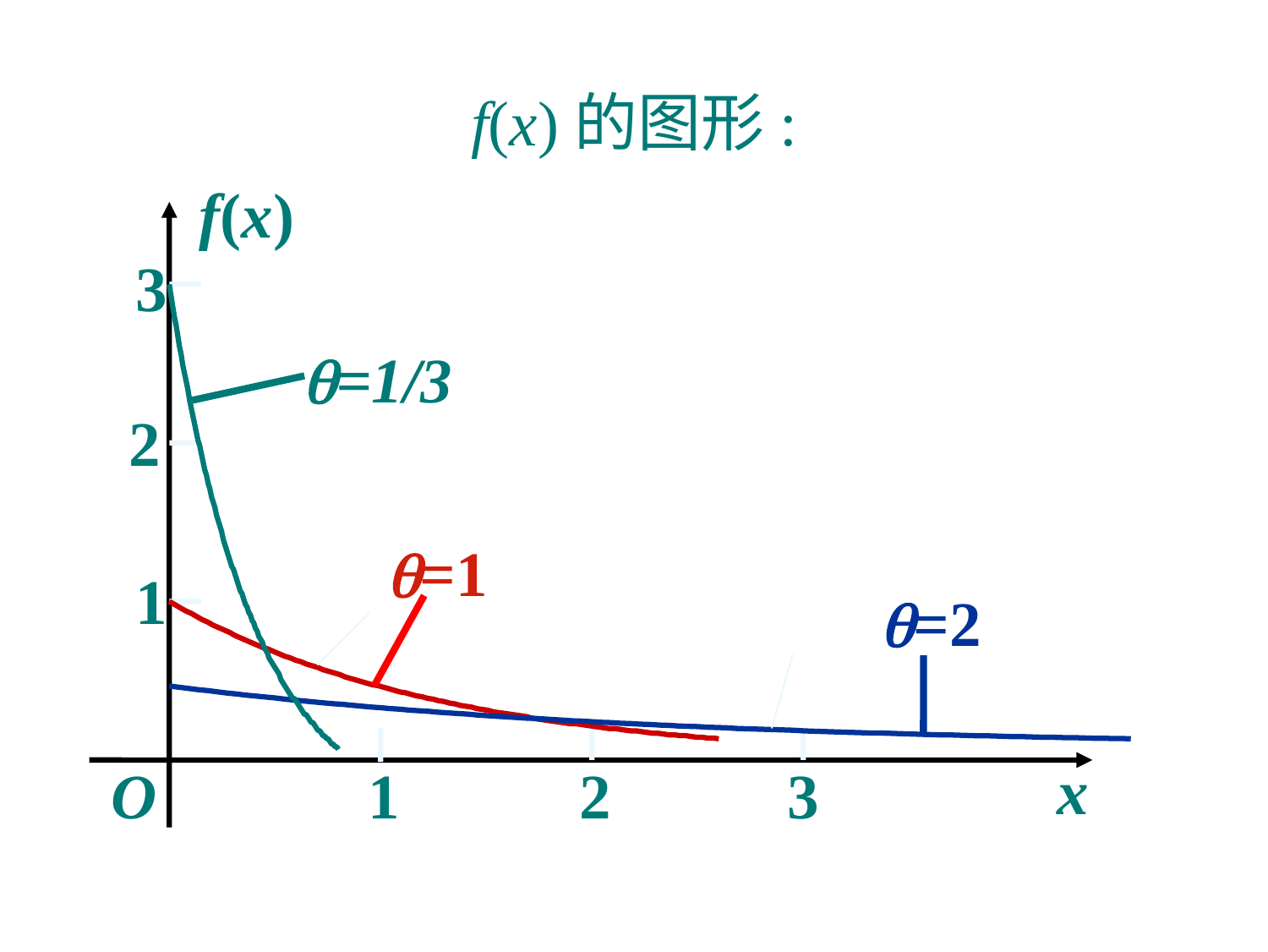

# f(x)的图形:
f(x)

3

2

1

x
O
1
2
3

θ=1/3

θ=1
θ=2